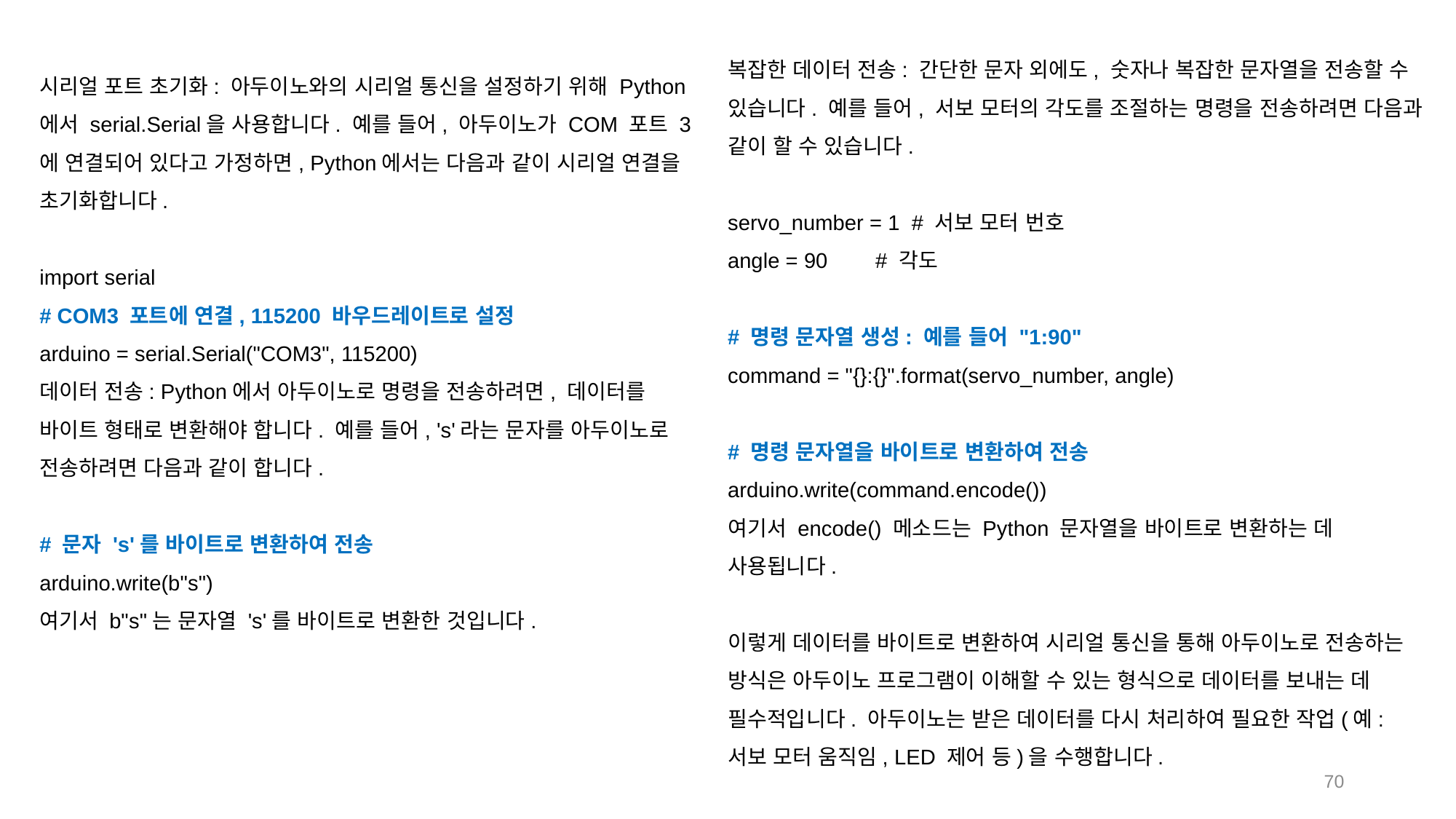

복잡한 데이터 전송: 간단한 문자 외에도, 숫자나 복잡한 문자열을 전송할 수 있습니다. 예를 들어, 서보 모터의 각도를 조절하는 명령을 전송하려면 다음과 같이 할 수 있습니다.

servo_number = 1  # 서보 모터 번호
angle = 90        # 각도

# 명령 문자열 생성: 예를 들어 "1:90"
command = "{}:{}".format(servo_number, angle)

# 명령 문자열을 바이트로 변환하여 전송
arduino.write(command.encode())
여기서 encode() 메소드는 Python 문자열을 바이트로 변환하는 데 사용됩니다.

이렇게 데이터를 바이트로 변환하여 시리얼 통신을 통해 아두이노로 전송하는 방식은 아두이노 프로그램이 이해할 수 있는 형식으로 데이터를 보내는 데 필수적입니다. 아두이노는 받은 데이터를 다시 처리하여 필요한 작업(예: 서보 모터 움직임, LED 제어 등)을 수행합니다.
시리얼 포트 초기화: 아두이노와의 시리얼 통신을 설정하기 위해 Python에서 serial.Serial을 사용합니다. 예를 들어, 아두이노가 COM 포트 3에 연결되어 있다고 가정하면, Python에서는 다음과 같이 시리얼 연결을 초기화합니다.

import serial
# COM3 포트에 연결, 115200 바우드레이트로 설정
arduino = serial.Serial("COM3", 115200)
데이터 전송: Python에서 아두이노로 명령을 전송하려면, 데이터를 바이트 형태로 변환해야 합니다. 예를 들어, 's'라는 문자를 아두이노로 전송하려면 다음과 같이 합니다.

# 문자 's'를 바이트로 변환하여 전송
arduino.write(b"s")
여기서 b"s"는 문자열 's'를 바이트로 변환한 것입니다.
70